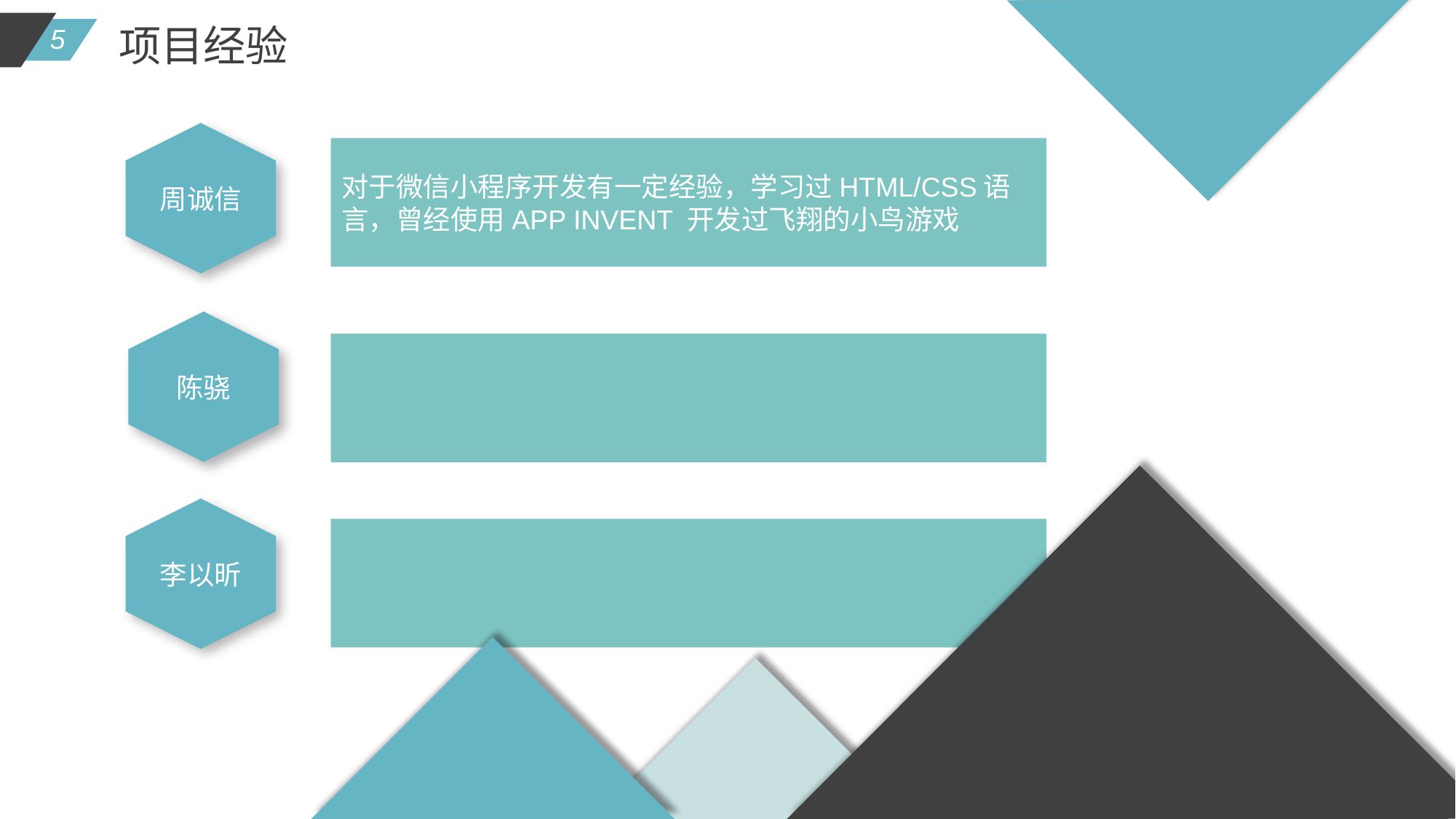

项目经验
周诚信
对于微信小程序开发有一定经验，学习过HTML/CSS语言，曾经使用APP INVENT 开发过飞翔的小鸟游戏

陈骁

李以昕